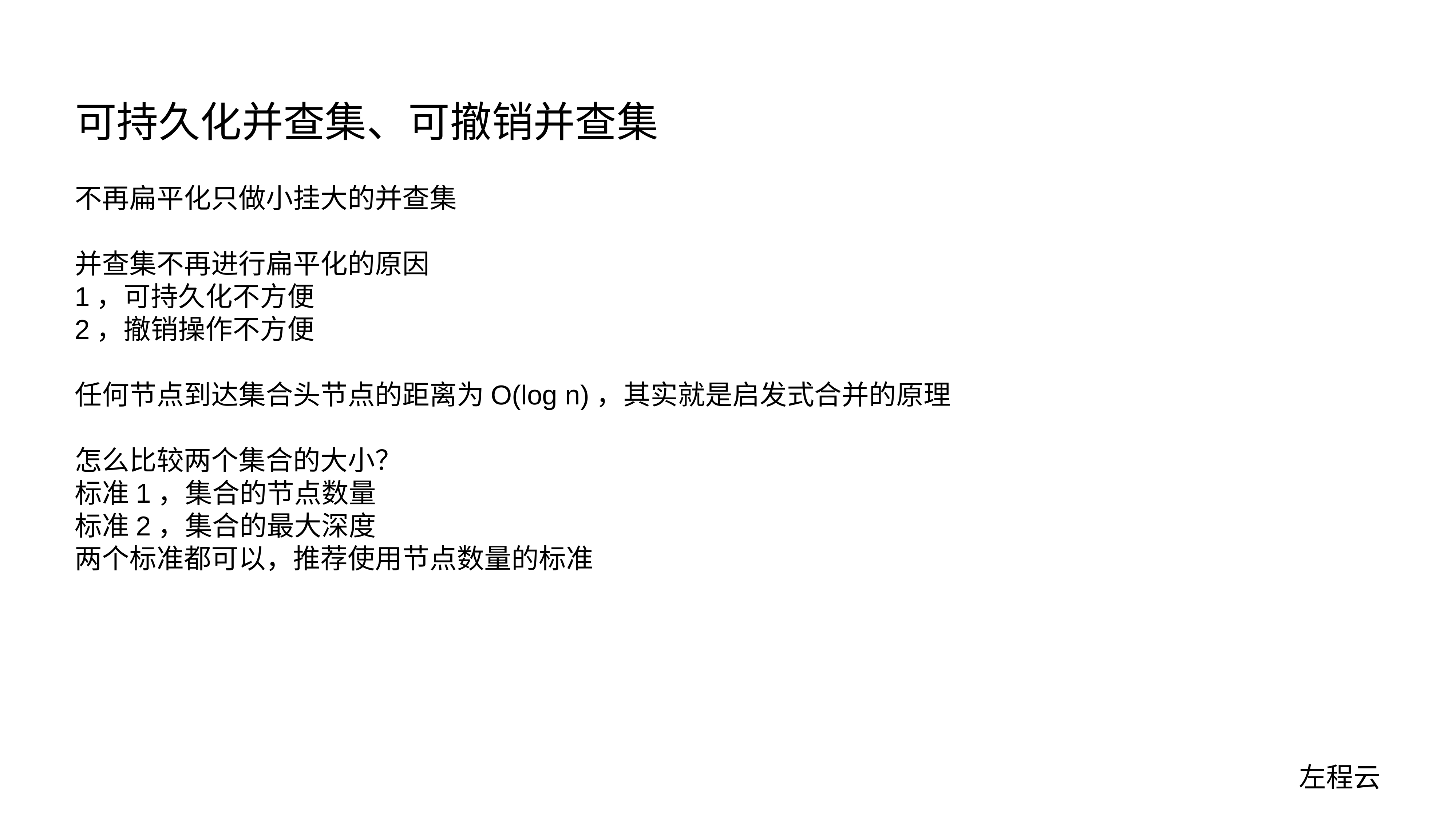

# 可持久化并查集、可撤销并查集
不再扁平化只做小挂大的并查集

并查集不再进行扁平化的原因
1，可持久化不方便
2，撤销操作不方便

任何节点到达集合头节点的距离为O(log n)，其实就是启发式合并的原理

怎么比较两个集合的大小？
标准1，集合的节点数量
标准2，集合的最大深度
两个标准都可以，推荐使用节点数量的标准
左程云